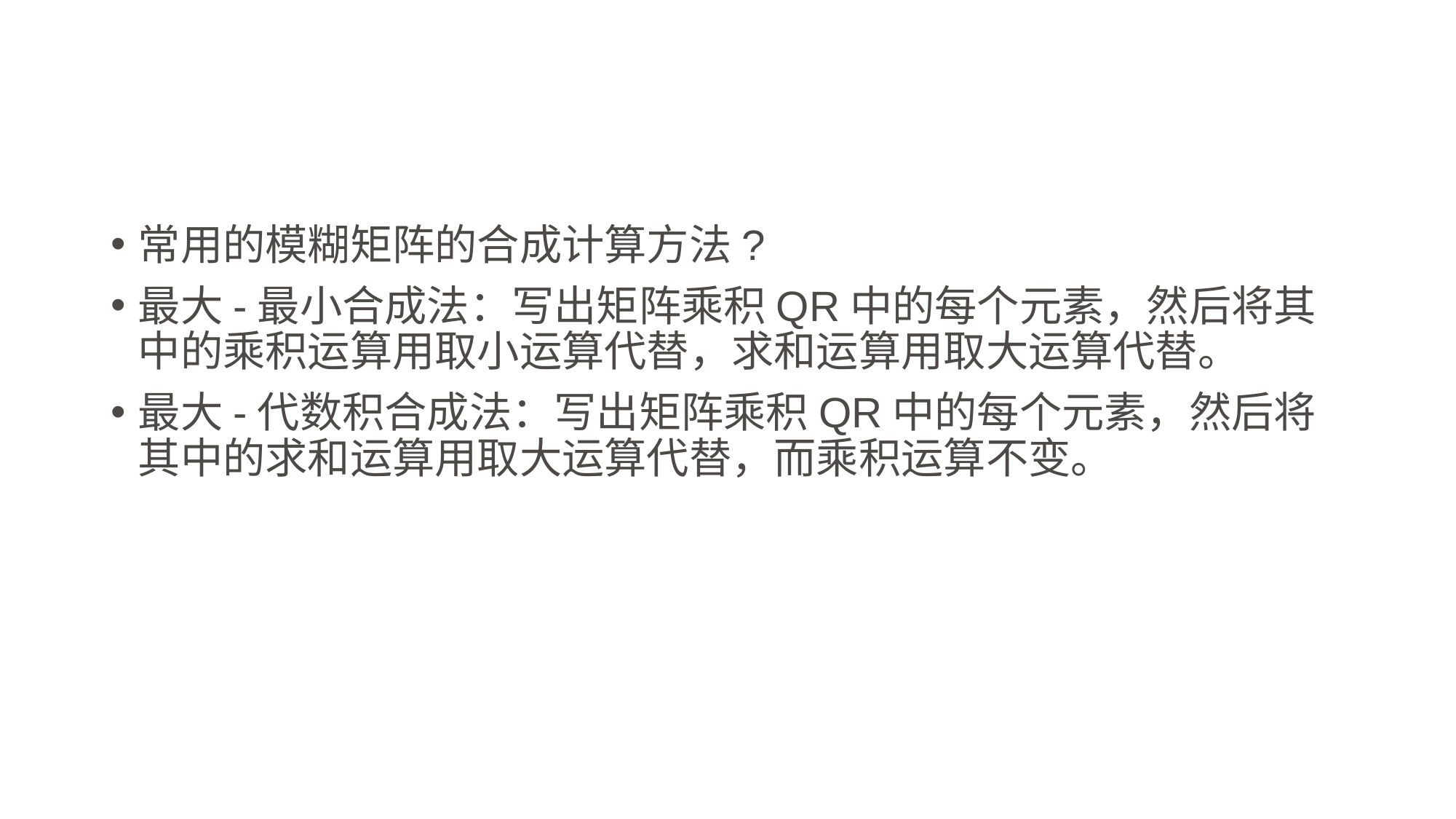

#
常用的模糊矩阵的合成计算方法?
最大-最小合成法：写出矩阵乘积QR中的每个元素，然后将其中的乘积运算用取小运算代替，求和运算用取大运算代替。
最大-代数积合成法：写出矩阵乘积QR中的每个元素，然后将其中的求和运算用取大运算代替，而乘积运算不变。